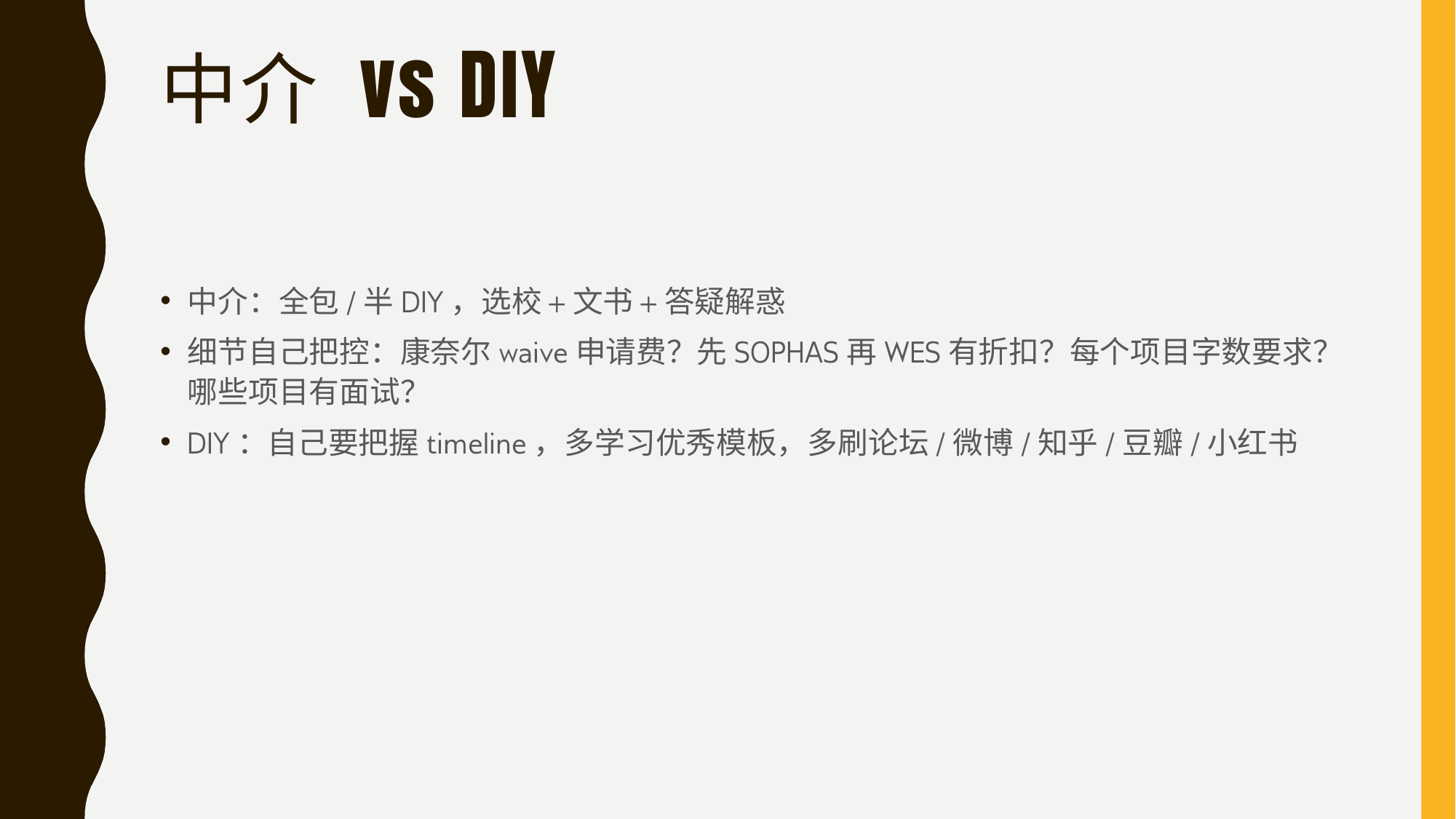

# 中介 vs DIY
中介：全包/半DIY，选校+文书+答疑解惑
细节自己把控：康奈尔waive申请费？先SOPHAS再WES有折扣？每个项目字数要求？哪些项目有面试？
DIY：自己要把握timeline，多学习优秀模板，多刷论坛/微博/知乎/豆瓣/小红书